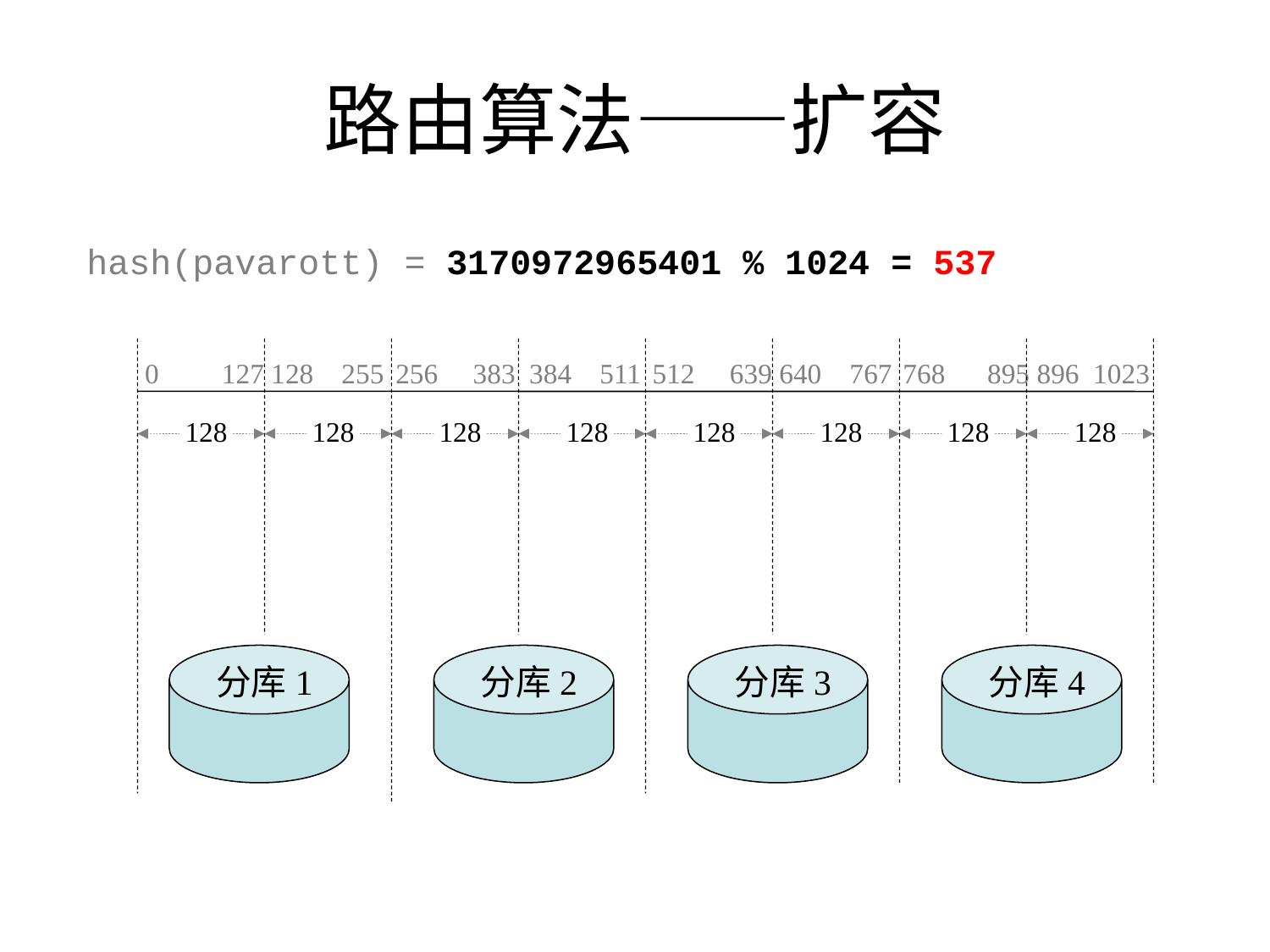

# 路由算法——扩容
hash(pavarott) = 3170972965401 % 1024 = 537

0         127 128    255
256     383  384    511
512     639 640    767
768      895 896  1023

128
128
128
128
128
128
128
128

分库1
分库2
分库3
分库4